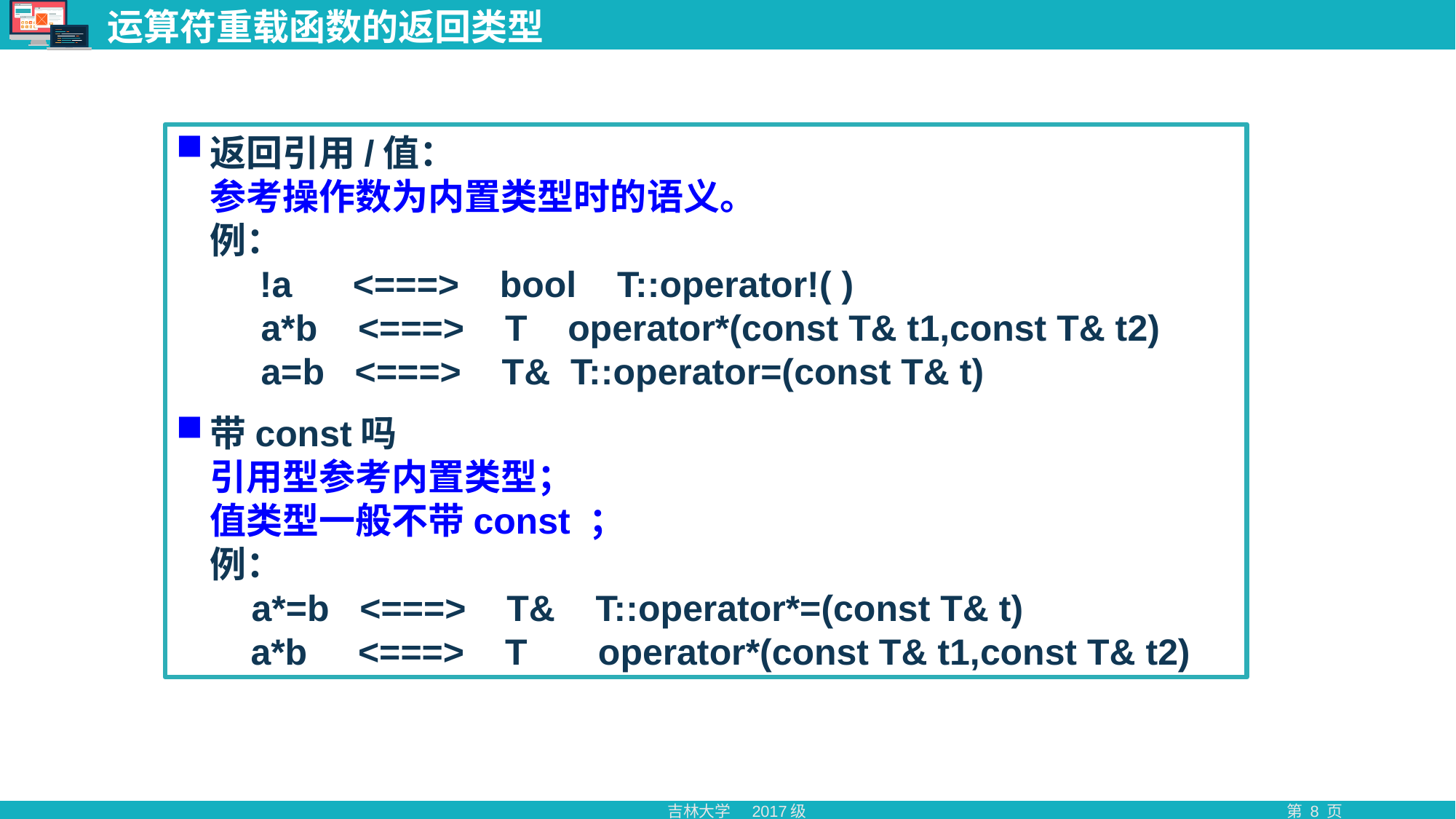

# 运算符重载函数的返回类型
返回引用/值：
参考操作数为内置类型时的语义。
例：
     !a      <===>    bool    T::operator!( )
     a*b    <===>    T    operator*(const T& t1,const T& t2)
     a=b   <===>    T&  T::operator=(const T& t)
带const吗
引用型参考内置类型；
值类型一般不带const ；
例：
    a*=b   <===>    T&    T::operator*=(const T& t)
    a*b     <===>    T       operator*(const T& t1,const T& t2)